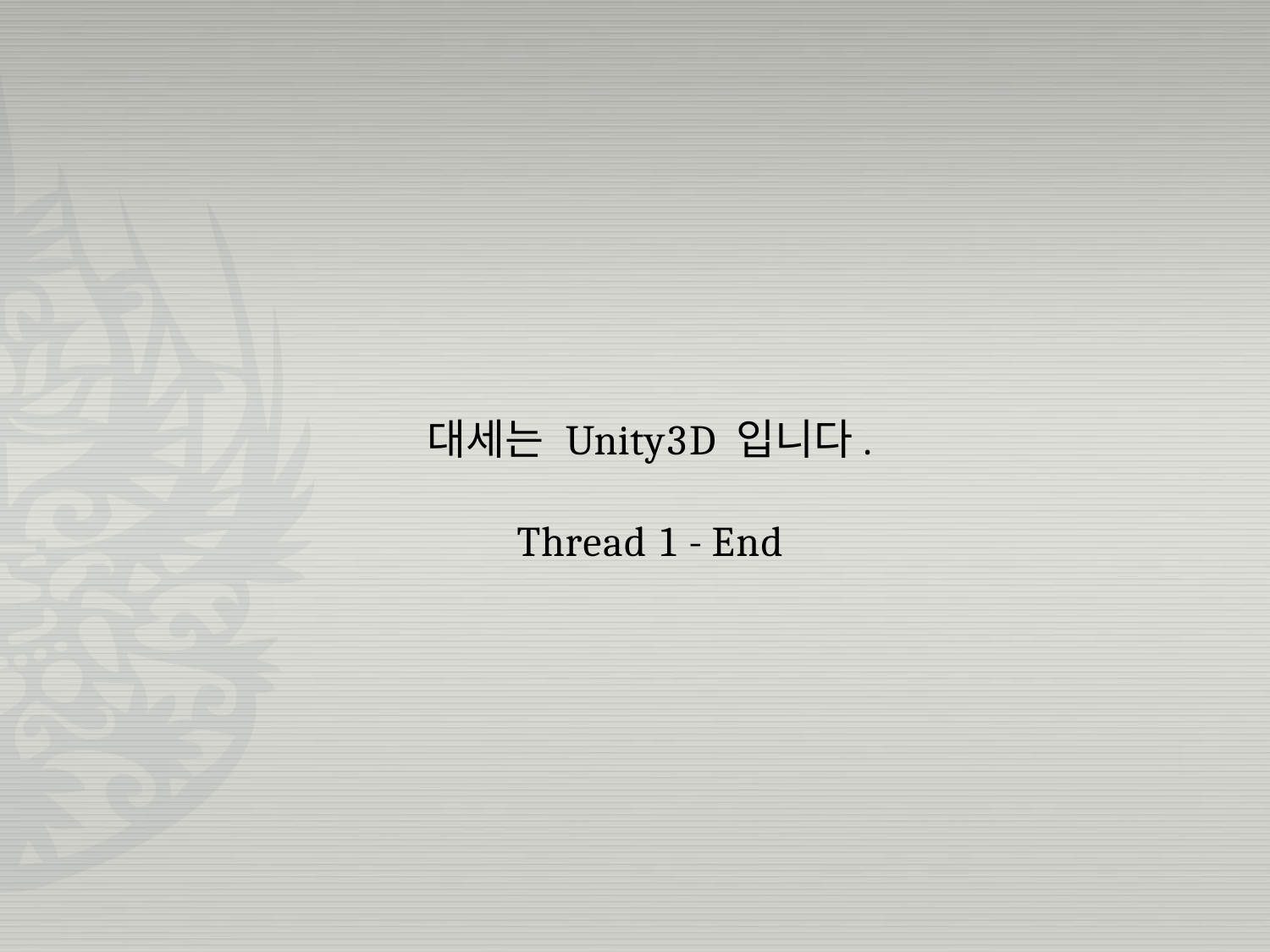

대세는 Unity3D 입니다.

Thread 1 - End